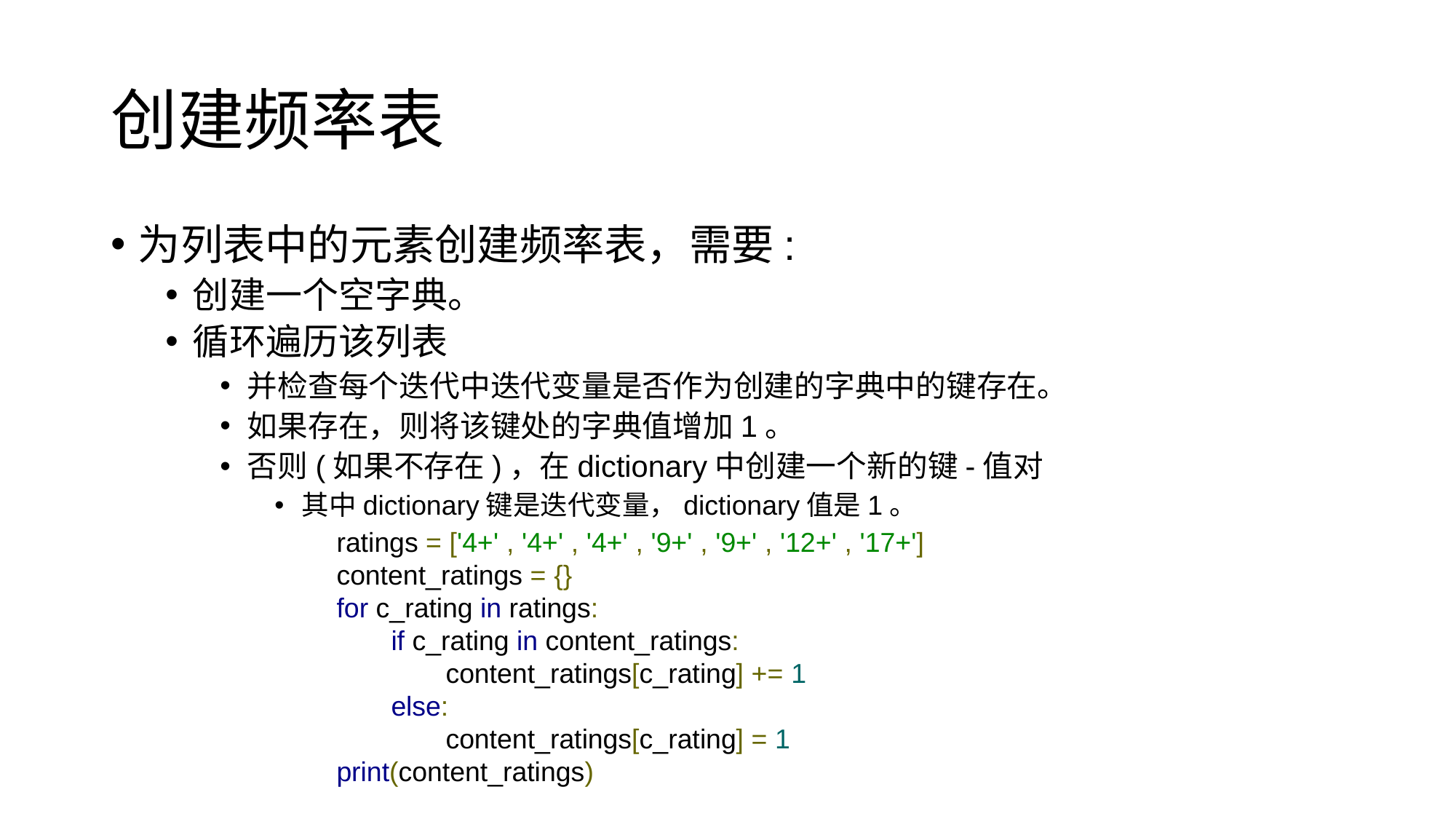

# 创建频率表
为列表中的元素创建频率表，需要:
创建一个空字典。
循环遍历该列表
并检查每个迭代中迭代变量是否作为创建的字典中的键存在。
如果存在，则将该键处的字典值增加1。
否则(如果不存在)，在dictionary中创建一个新的键-值对
其中dictionary键是迭代变量，dictionary值是1。

ratings = ['4+' , '4+' , '4+' , '9+' , '9+' , '12+' , '17+']
content_ratings = {}
for c_rating in ratings:
if c_rating in content_ratings:
content_ratings[c_rating] += 1
else:
content_ratings[c_rating] = 1
print(content_ratings)